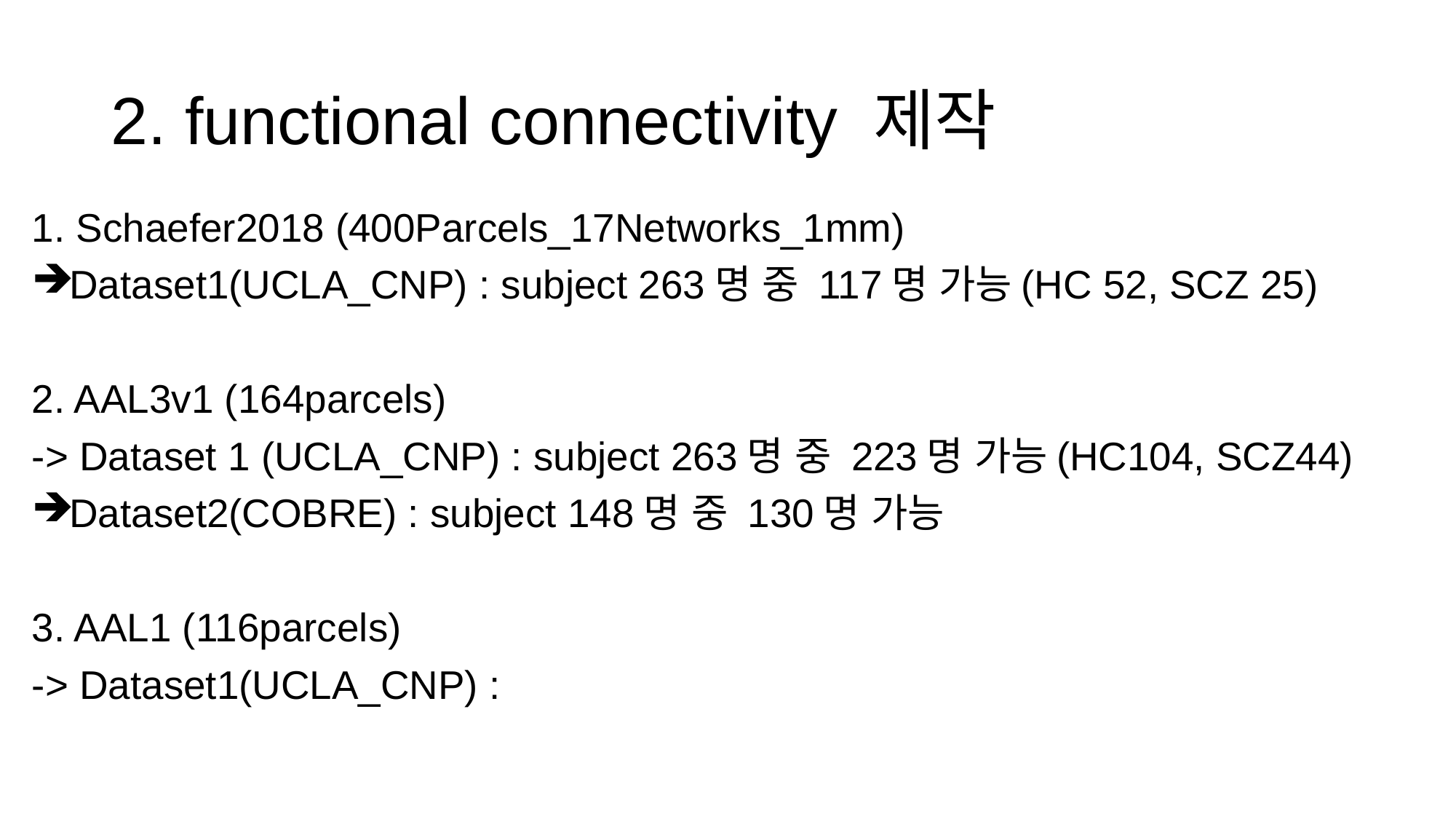

# 2. functional connectivity 제작
1. Schaefer2018 (400Parcels_17Networks_1mm)
Dataset1(UCLA_CNP) : subject 263명 중 117명 가능(HC 52, SCZ 25)

2. AAL3v1 (164parcels)
-> Dataset 1 (UCLA_CNP) : subject 263명 중 223명 가능(HC104, SCZ44)
Dataset2(COBRE) : subject 148명 중 130명 가능

3. AAL1 (116parcels)
-> Dataset1(UCLA_CNP) :